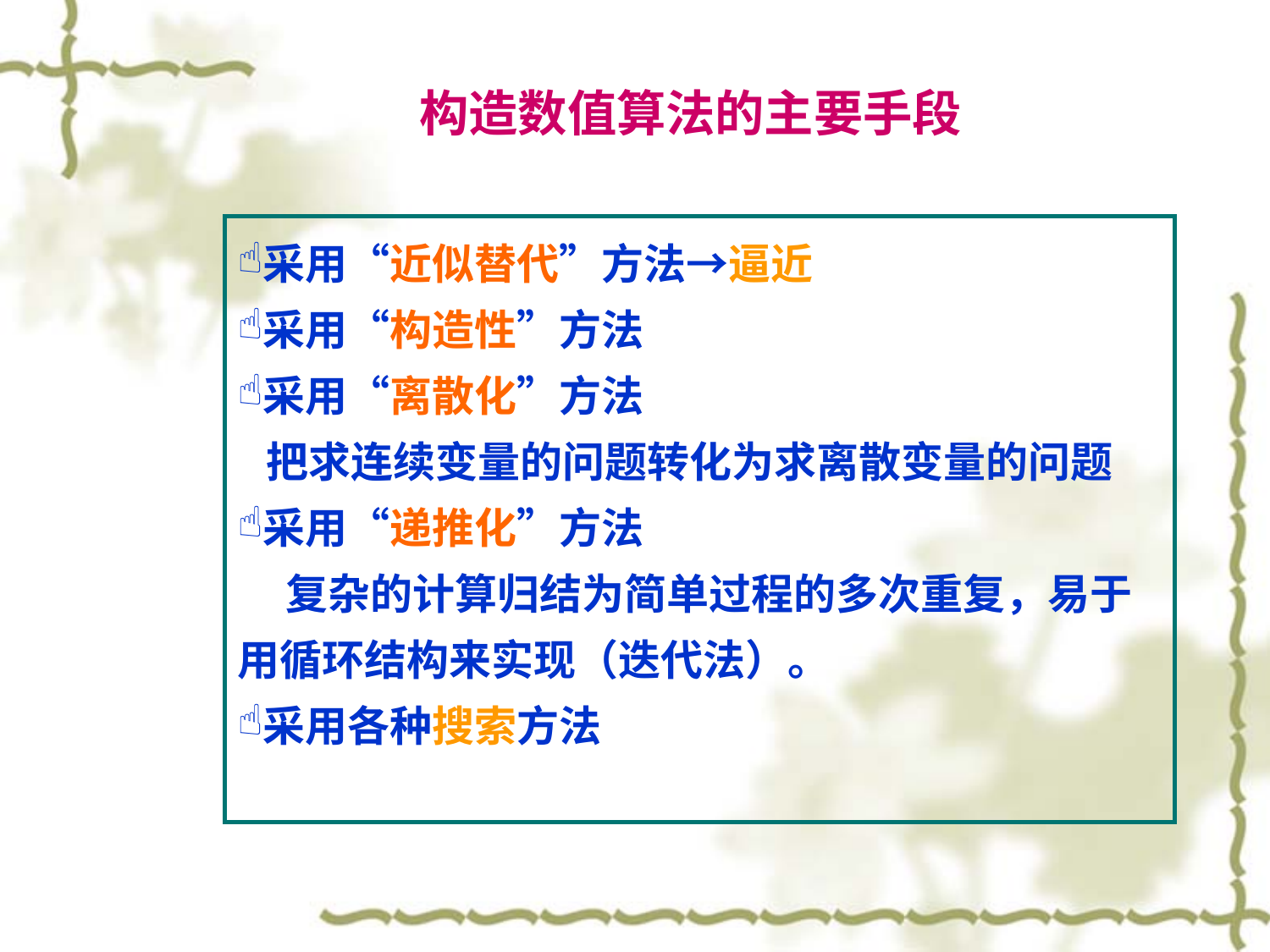

构造数值算法的主要手段
采用“近似替代”方法→逼近
采用“构造性”方法
采用“离散化”方法
  把求连续变量的问题转化为求离散变量的问题
采用“递推化”方法
    复杂的计算归结为简单过程的多次重复，易于用循环结构来实现（迭代法）。
采用各种搜索方法